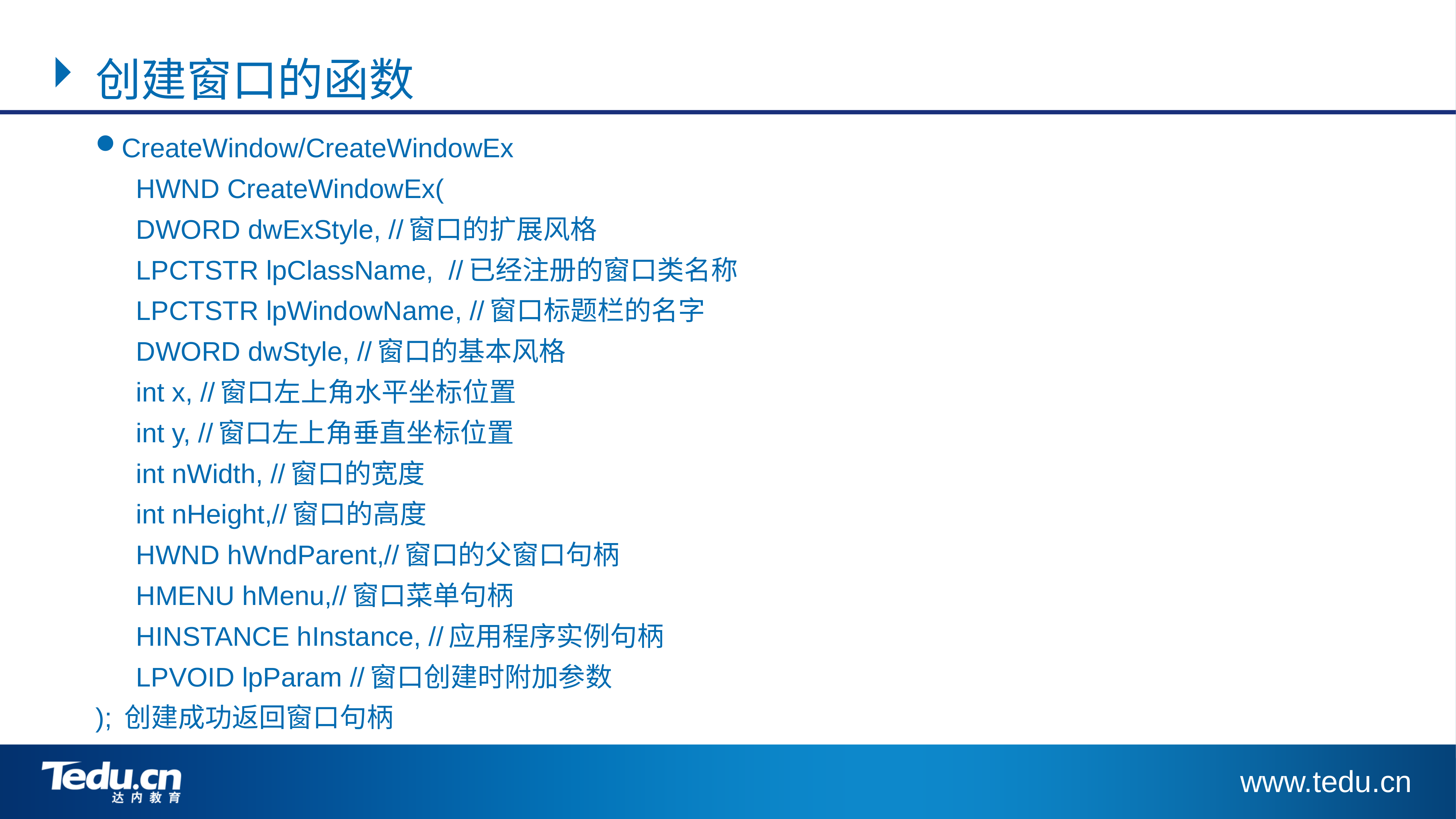

创建窗口的函数
CreateWindow/CreateWindowEx
	HWND CreateWindowEx(
		DWORD dwExStyle, //窗口的扩展风格
		LPCTSTR lpClassName,  //已经注册的窗口类名称
		LPCTSTR lpWindowName, //窗口标题栏的名字
		DWORD dwStyle, //窗口的基本风格
		int x, //窗口左上角水平坐标位置
		int y, //窗口左上角垂直坐标位置
		int nWidth, //窗口的宽度
		int nHeight,//窗口的高度
		HWND hWndParent,//窗口的父窗口句柄
		HMENU hMenu,//窗口菜单句柄
		HINSTANCE hInstance, //应用程序实例句柄
		LPVOID lpParam //窗口创建时附加参数
); 创建成功返回窗口句柄